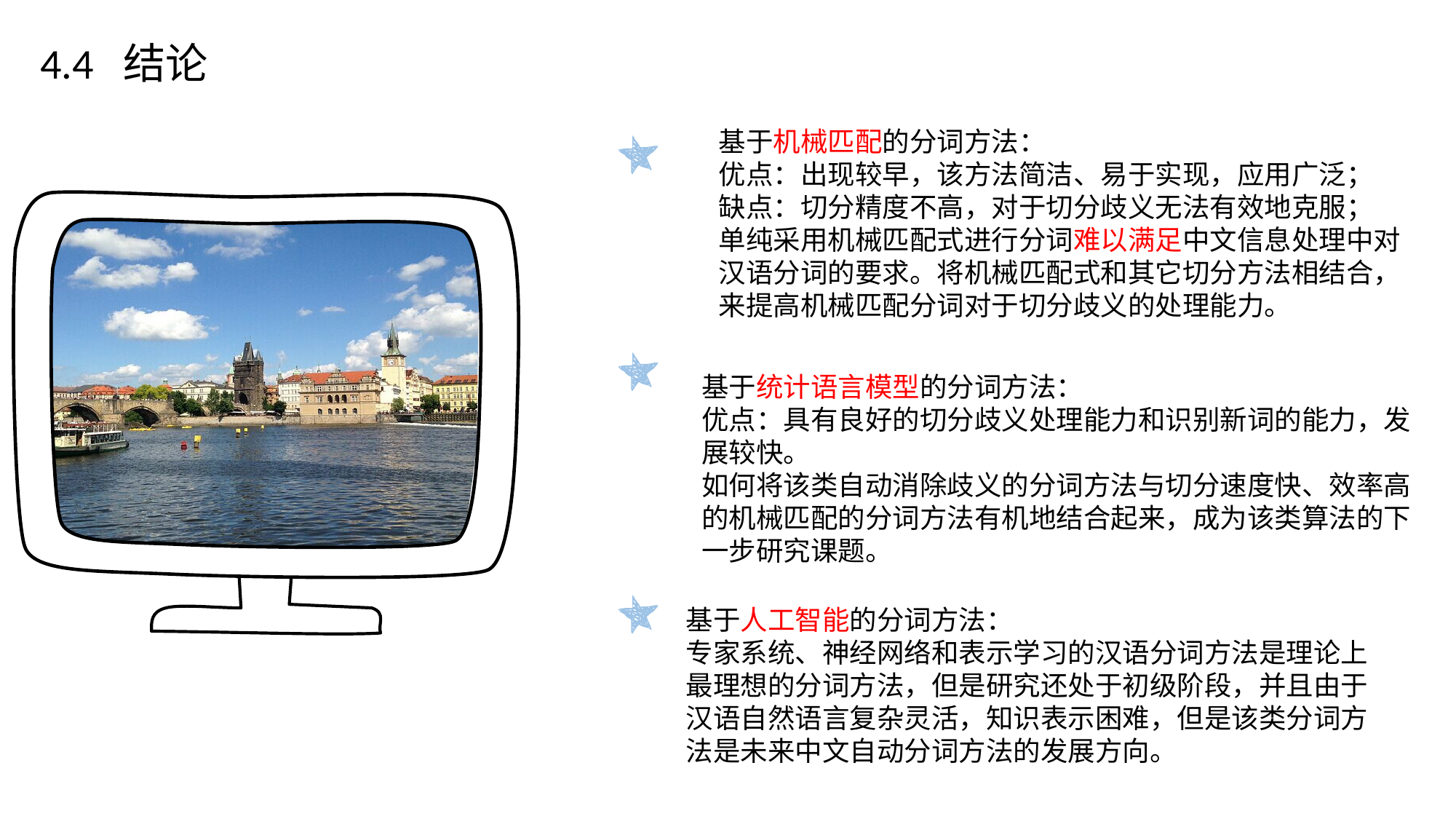

4.4  结论
基于机械匹配的分词方法：
优点：出现较早，该方法简洁、易于实现，应用广泛；
缺点：切分精度不高，对于切分歧义无法有效地克服；
单纯采用机械匹配式进行分词难以满足中文信息处理中对汉语分词的要求。将机械匹配式和其它切分方法相结合，来提高机械匹配分词对于切分歧义的处理能力。

基于统计语言模型的分词方法：
优点：具有良好的切分歧义处理能力和识别新词的能力，发展较快。
如何将该类自动消除歧义的分词方法与切分速度快、效率高的机械匹配的分词方法有机地结合起来，成为该类算法的下一步研究课题。

基于人工智能的分词方法：
专家系统、神经网络和表示学习的汉语分词方法是理论上最理想的分词方法，但是研究还处于初级阶段，并且由于汉语自然语言复杂灵活，知识表示困难，但是该类分词方法是未来中文自动分词方法的发展方向。